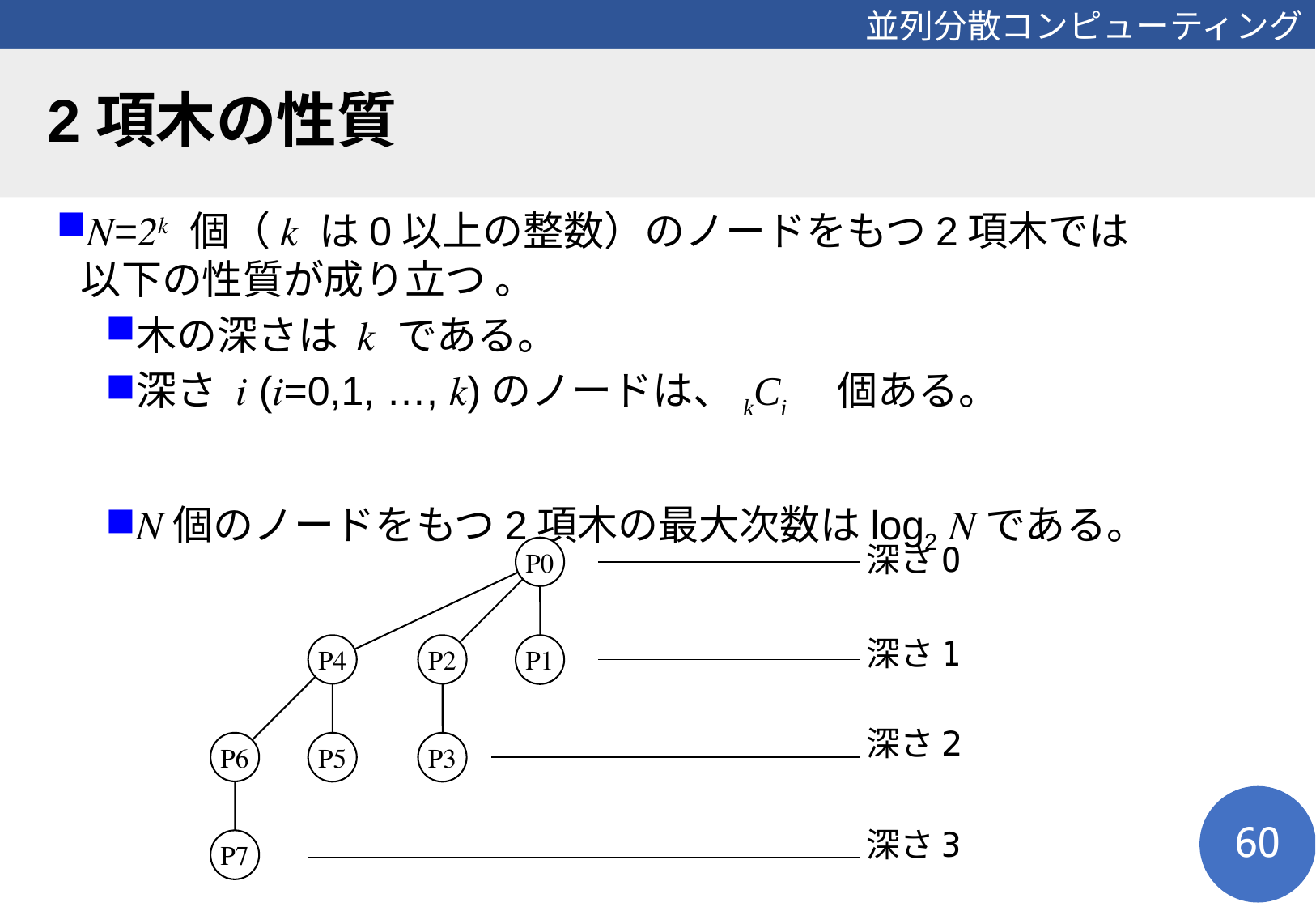

# 2項木の性質

N=2k 個（k は0以上の整数）のノードをもつ2項木では
以下の性質が成り立つ 。
木の深さは k である。
深さ i (i=0,1, …, k)のノードは、kCi　個ある。

N個のノードをもつ2項木の最大次数はlog2 Nである。

深さ0
P0

P4
P2
P1

P6
P5
P3

P7
深さ1
深さ2
60
深さ3